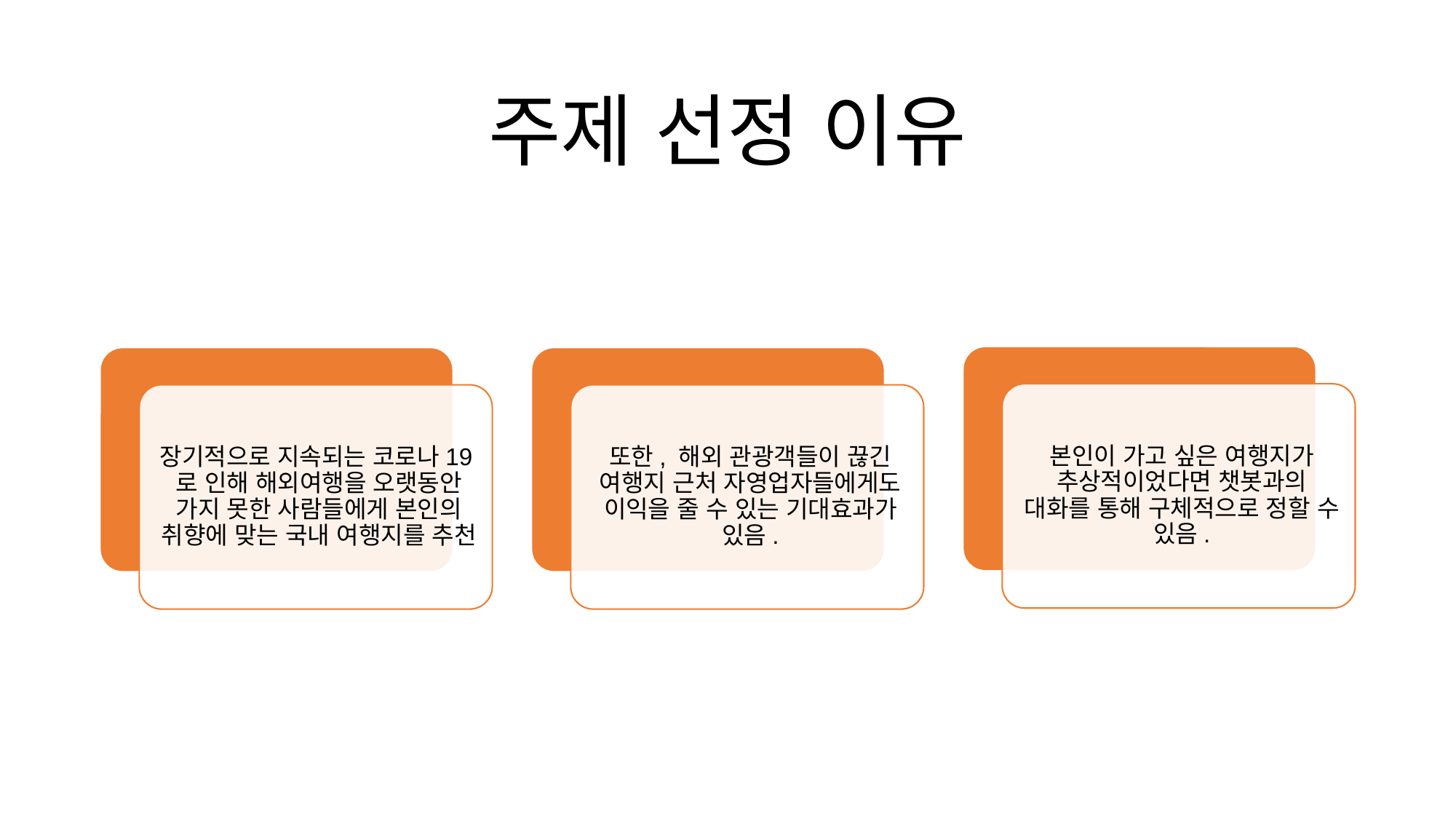

# 주제 선정 이유
장기적으로 지속되는 코로나19로 인해 해외여행을 오랫동안 가지 못한 사람들에게 본인의 취향에 맞는 국내 여행지를 추천
또한, 해외 관광객들이 끊긴 여행지 근처 자영업자들에게도 이익을 줄 수 있는 기대효과가 있음.
본인이 가고 싶은 여행지가 추상적이었다면 챗봇과의 대화를 통해 구체적으로 정할 수 있음.